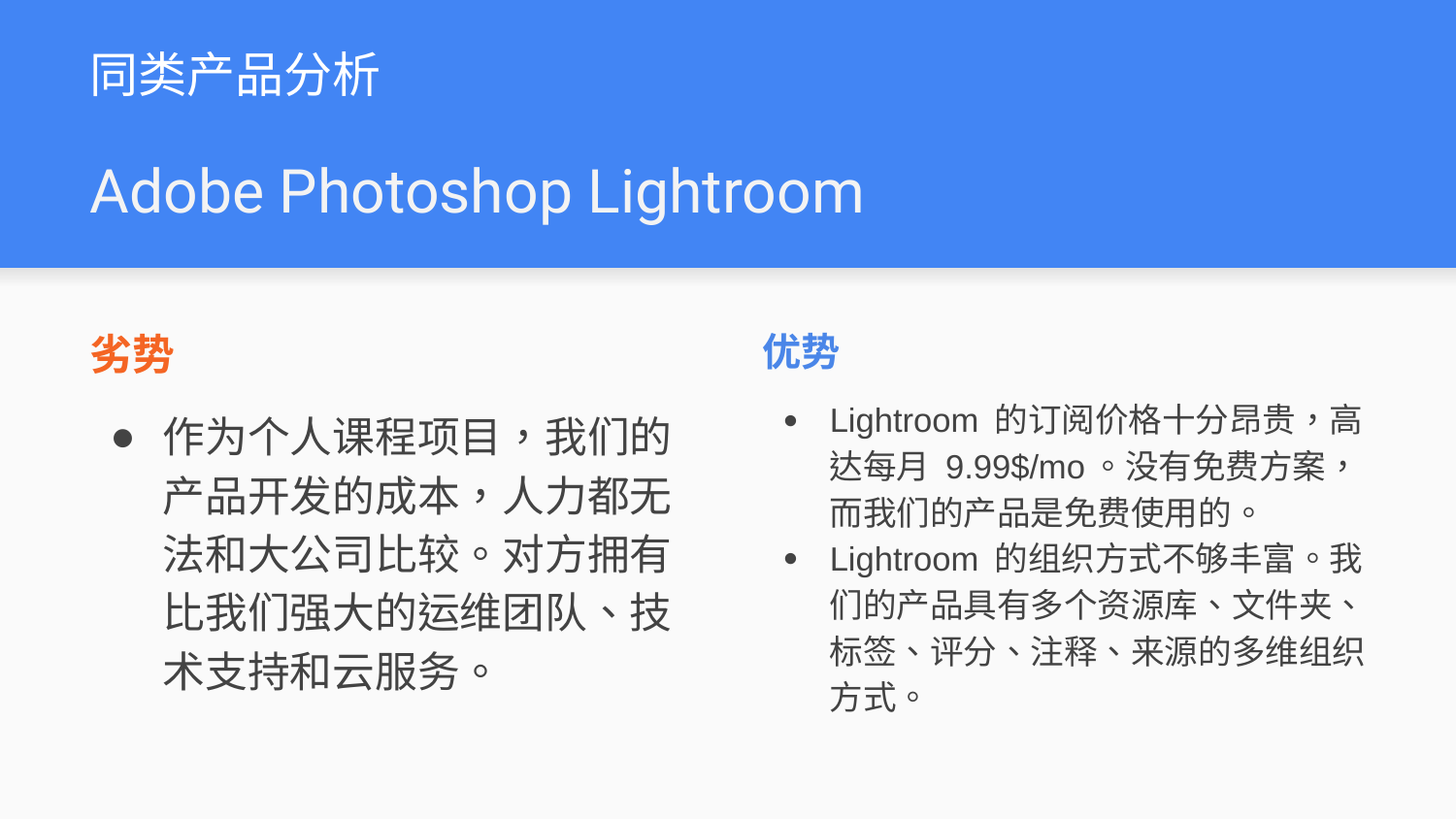

同类产品分析
# Adobe Photoshop Lightroom
劣势
作为个人课程项目，我们的产品开发的成本，人力都无法和大公司比较。对方拥有比我们强大的运维团队、技术支持和云服务。

优势
Lightroom 的订阅价格十分昂贵，高达每月 9.99$/mo。没有免费方案，而我们的产品是免费使用的。
Lightroom 的组织方式不够丰富。我们的产品具有多个资源库、文件夹、标签、评分、注释、来源的多维组织方式。